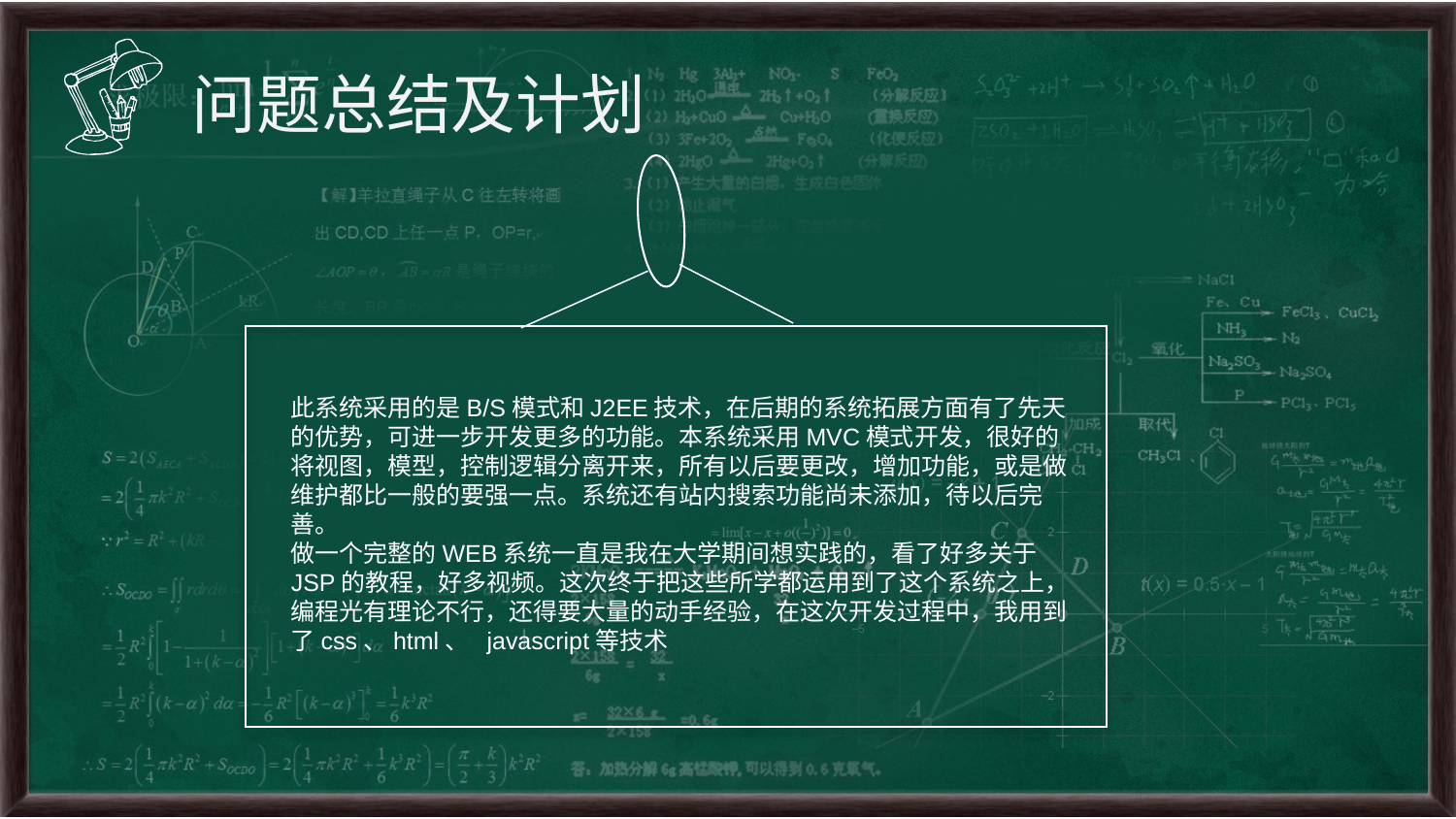

问题总结及计划

此系统采用的是B/S模式和J2EE技术，在后期的系统拓展方面有了先天的优势，可进一步开发更多的功能。本系统采用MVC模式开发，很好的将视图，模型，控制逻辑分离开来，所有以后要更改，增加功能，或是做维护都比一般的要强一点。系统还有站内搜索功能尚未添加，待以后完善。
做一个完整的WEB系统一直是我在大学期间想实践的，看了好多关于JSP的教程，好多视频。这次终于把这些所学都运用到了这个系统之上，编程光有理论不行，还得要大量的动手经验，在这次开发过程中，我用到了css、html、 javascript等技术